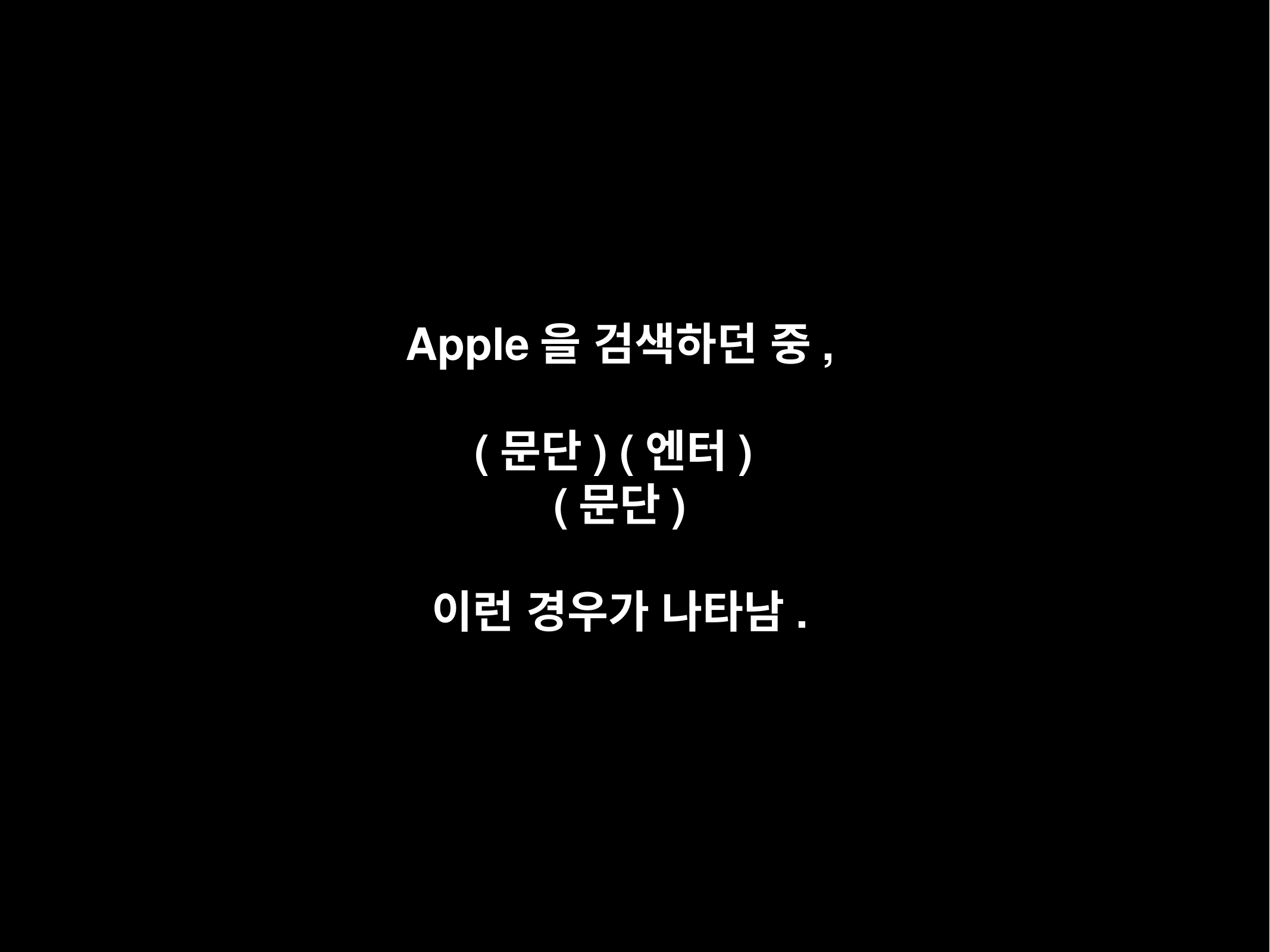

Apple을 검색하던 중,

(문단) (엔터)
(문단)

이런 경우가 나타남.